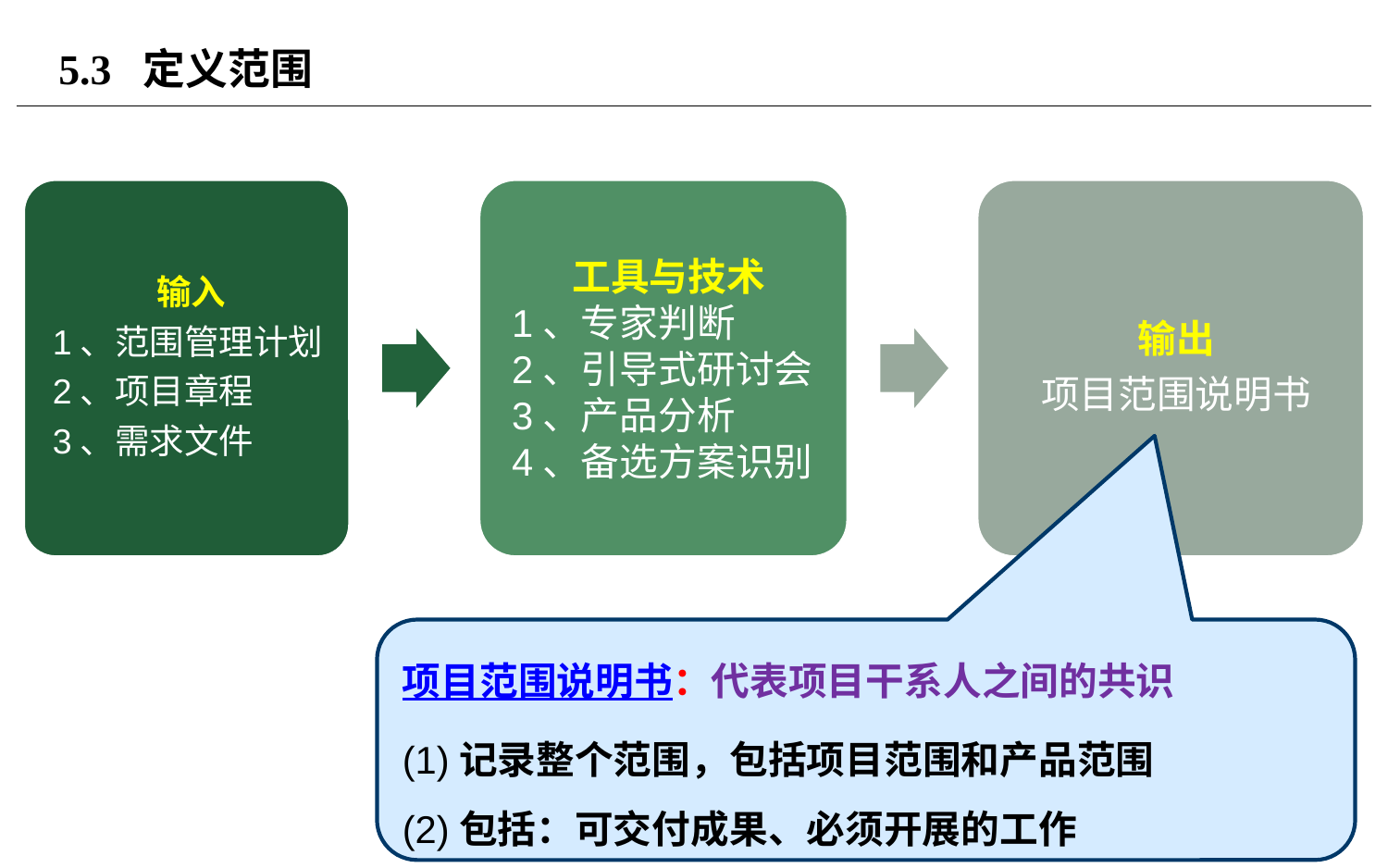

# 5.3  定义范围
输入
1、范围管理计划
2、项目章程
3、需求文件

工具与技术
1、专家判断
2、引导式研讨会
3、产品分析
4、备选方案识别

输出
项目范围说明书
项目范围说明书：代表项目干系人之间的共识
(1)记录整个范围，包括项目范围和产品范围
(2)包括：可交付成果、必须开展的工作